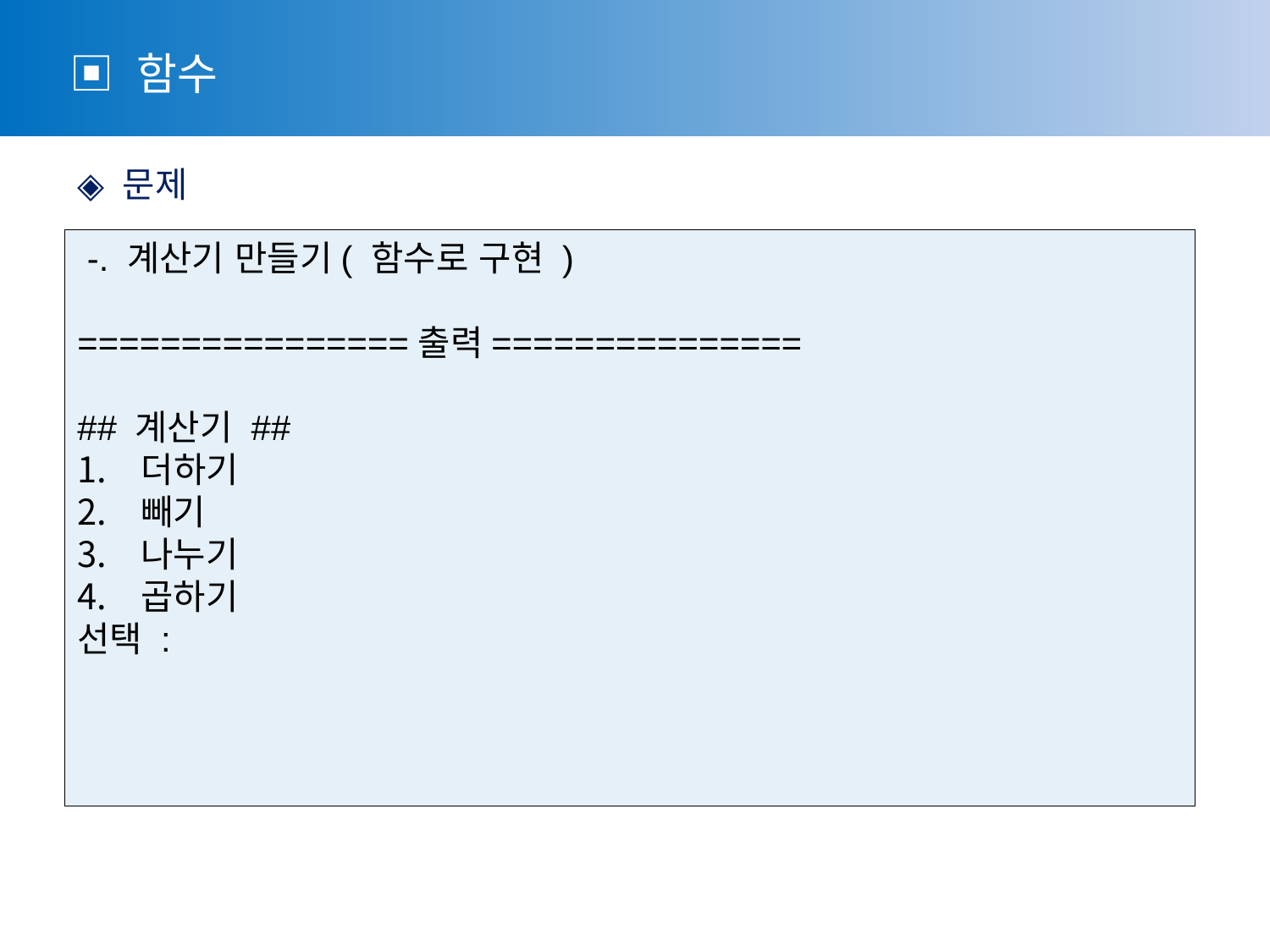

▣ 함수
 ◈ 문제
 -. 계산기 만들기( 함수로 구현 )

================출력===============

## 계산기 ##
더하기
빼기
나누기
곱하기
선택 :